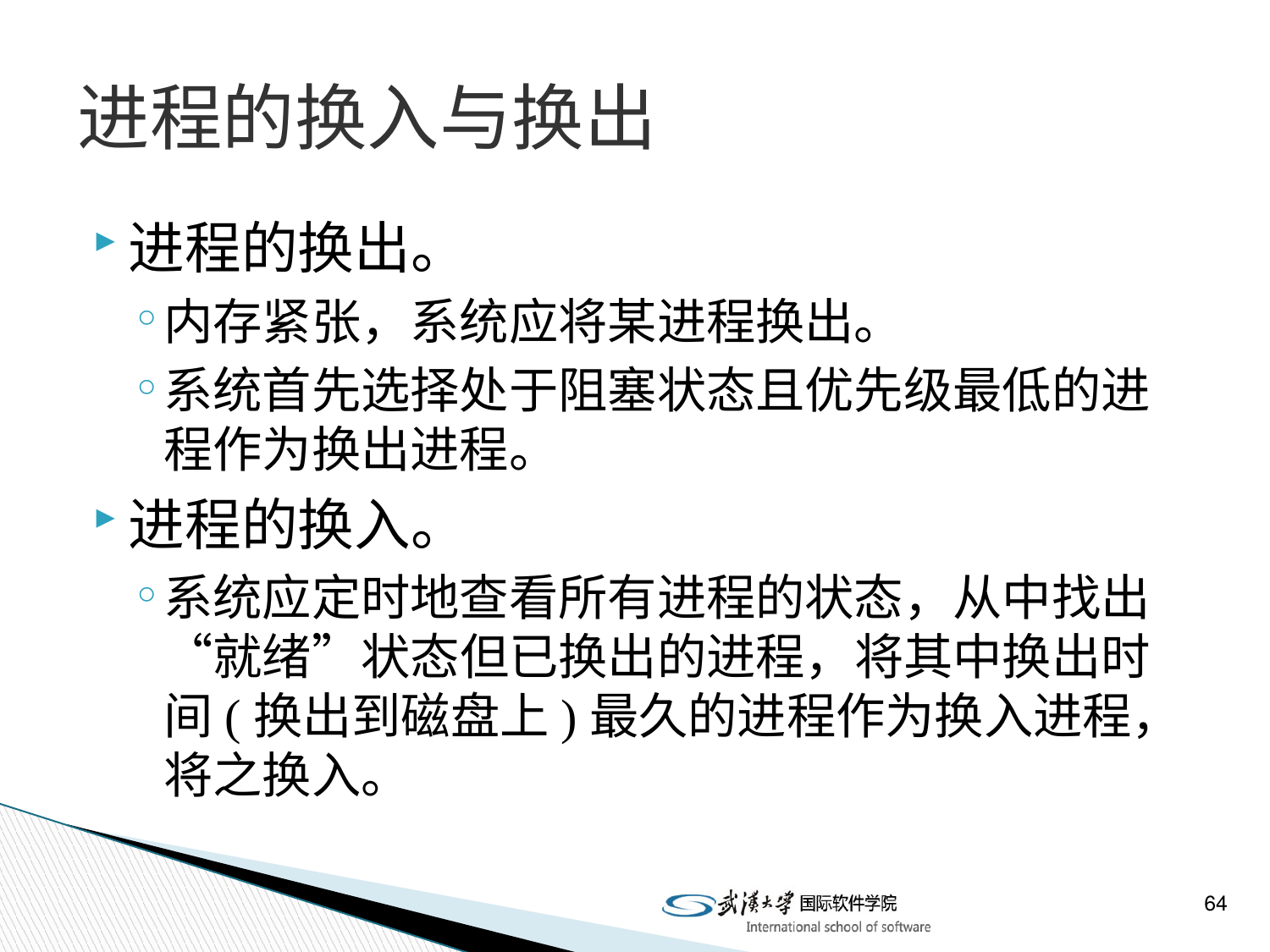

# 进程的换入与换出
进程的换出。
内存紧张，系统应将某进程换出。
系统首先选择处于阻塞状态且优先级最低的进程作为换出进程。
进程的换入。
系统应定时地查看所有进程的状态，从中找出“就绪”状态但已换出的进程，将其中换出时间(换出到磁盘上)最久的进程作为换入进程，将之换入。